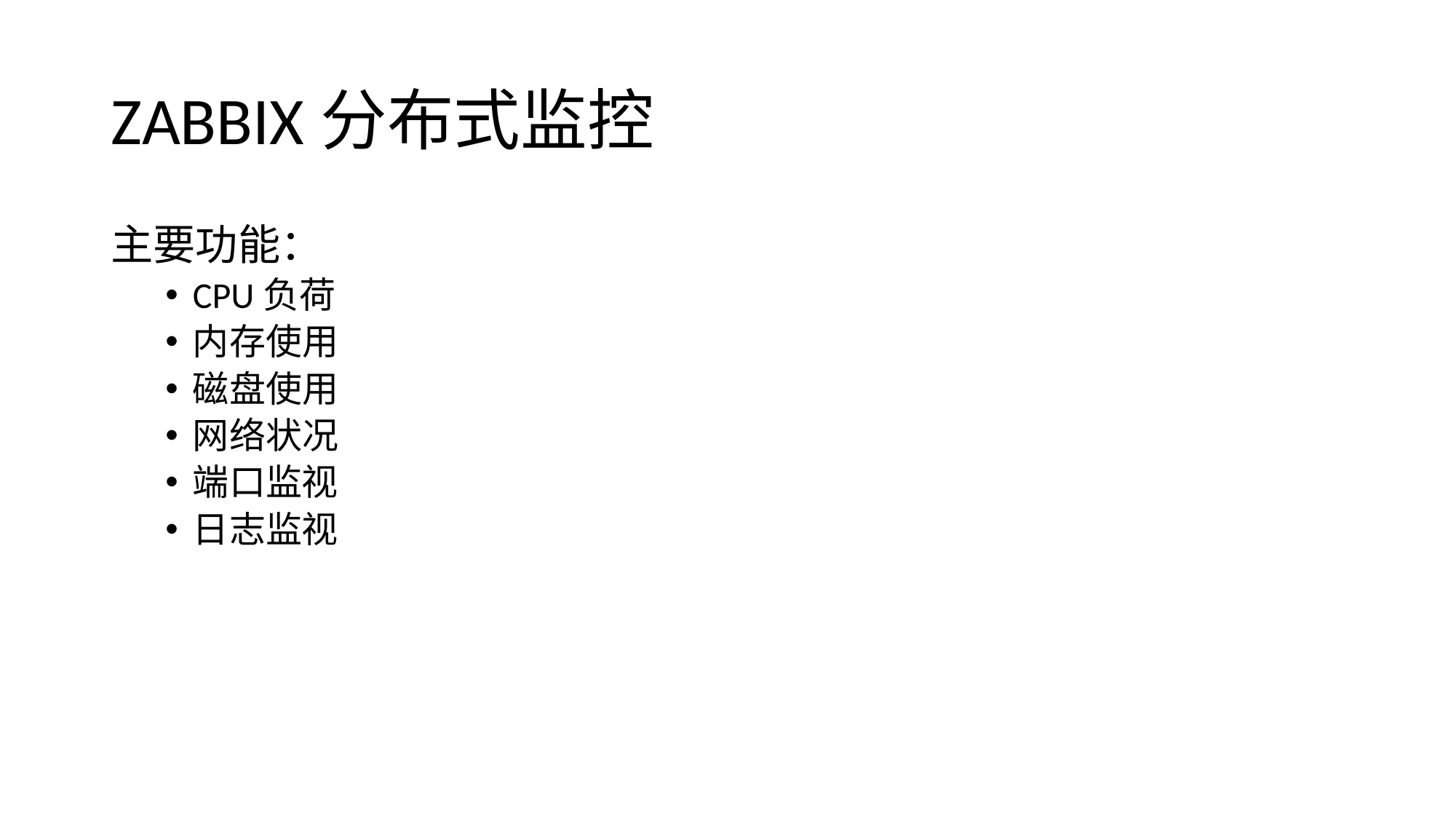

# ZABBIX分布式监控
主要功能：
CPU负荷
内存使用
磁盘使用
网络状况
端口监视
日志监视